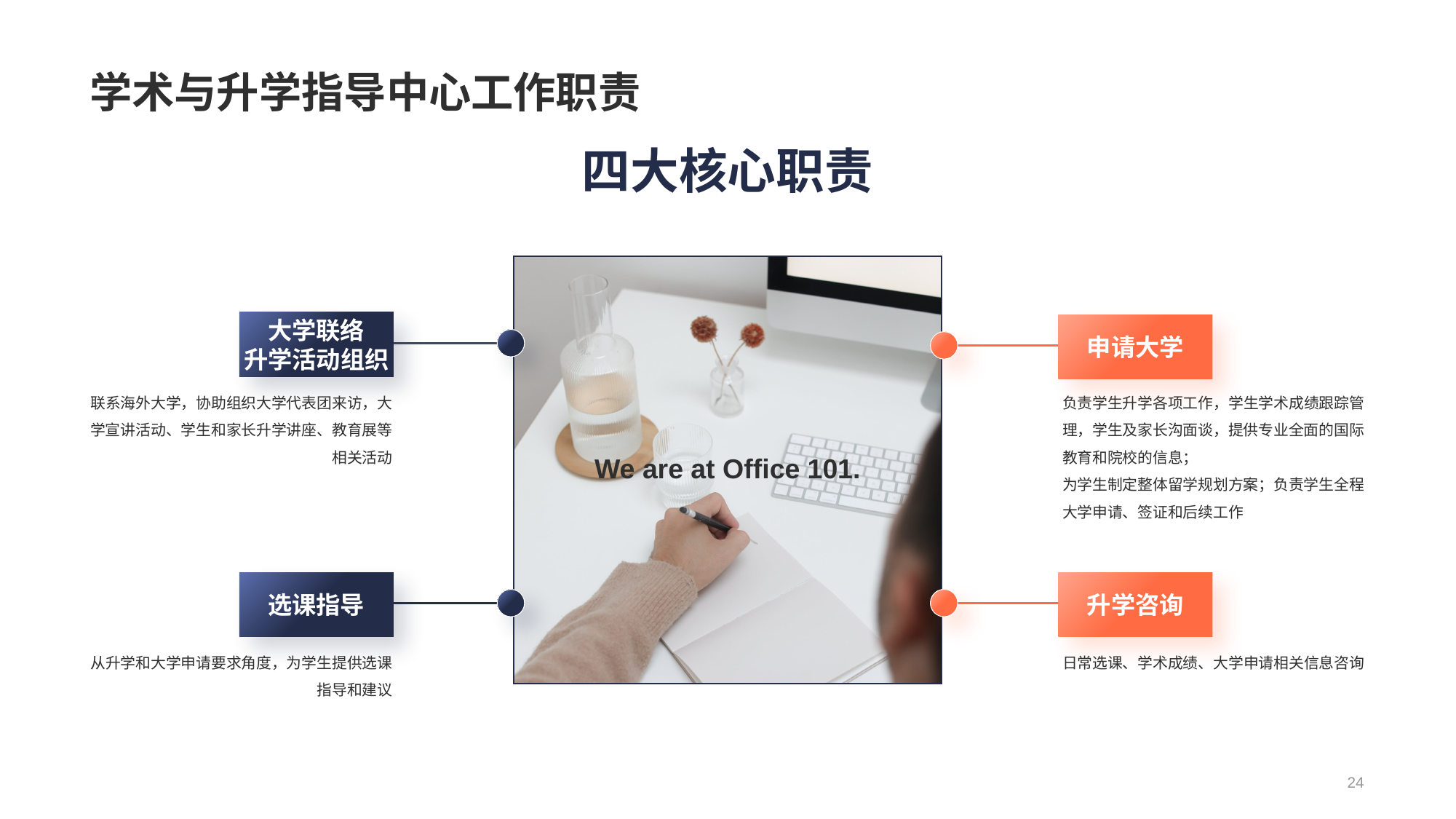

# 学术与升学指导中心工作职责
四大核心职责

We are at Office 101.
大学联络
升学活动组织

联系海外大学，协助组织大学代表团来访，大学宣讲活动、学生和家长升学讲座、教育展等相关活动
选课指导

从升学和大学申请要求角度，为学生提供选课指导和建议
申请大学

升学咨询

日常选课、学术成绩、大学申请相关信息咨询
负责学生升学各项工作，学生学术成绩跟踪管理，学生及家长沟面谈，提供专业全面的国际教育和院校的信息；
为学生制定整体留学规划方案；负责学生全程大学申请、签证和后续工作
24